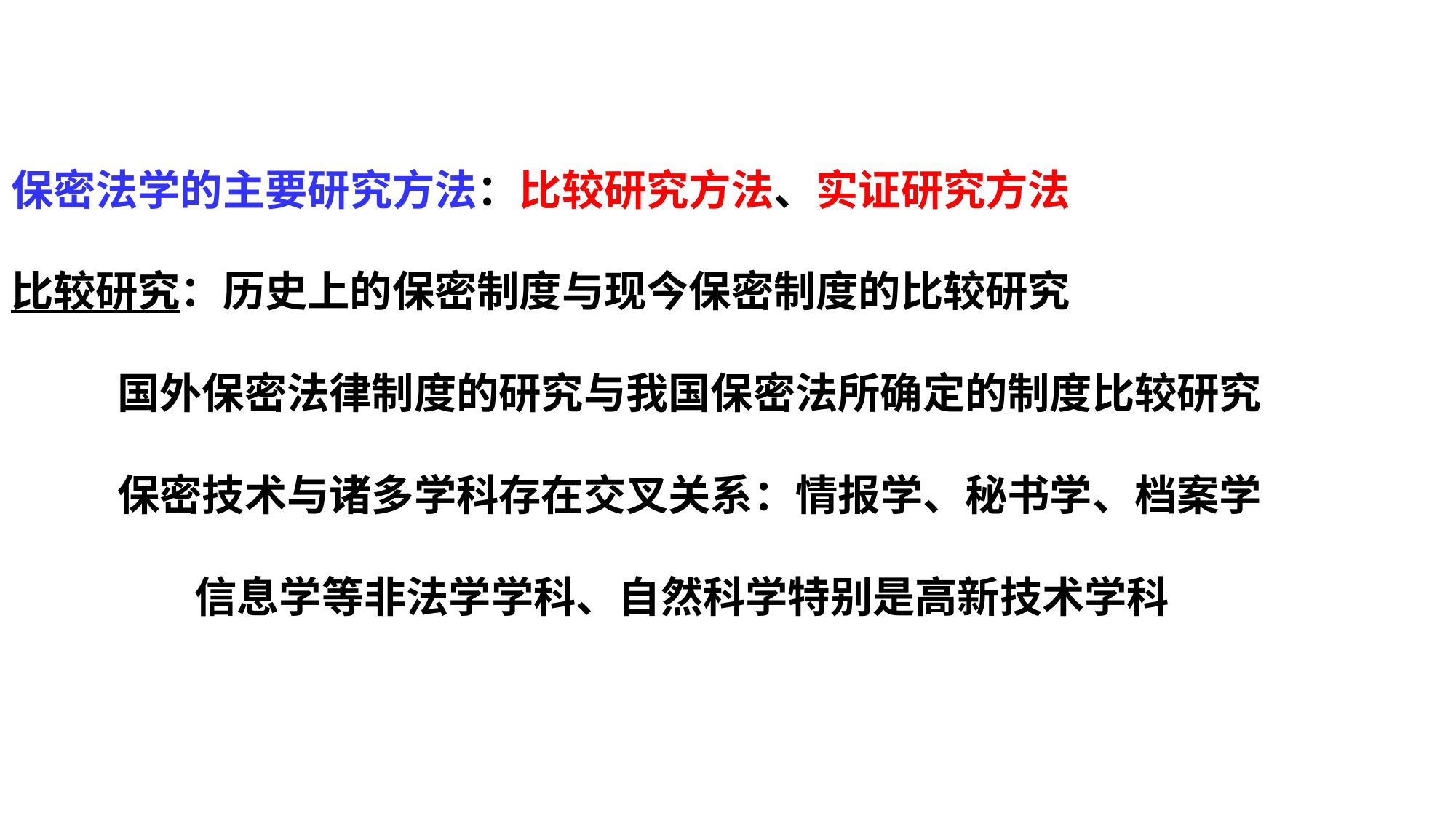

保密法学的主要研究方法：比较研究方法、实证研究方法
比较研究：历史上的保密制度与现今保密制度的比较研究
          国外保密法律制度的研究与我国保密法所确定的制度比较研究
          保密技术与诸多学科存在交叉关系：情报学、秘书学、档案学
                  信息学等非法学学科、自然科学特别是高新技术学科